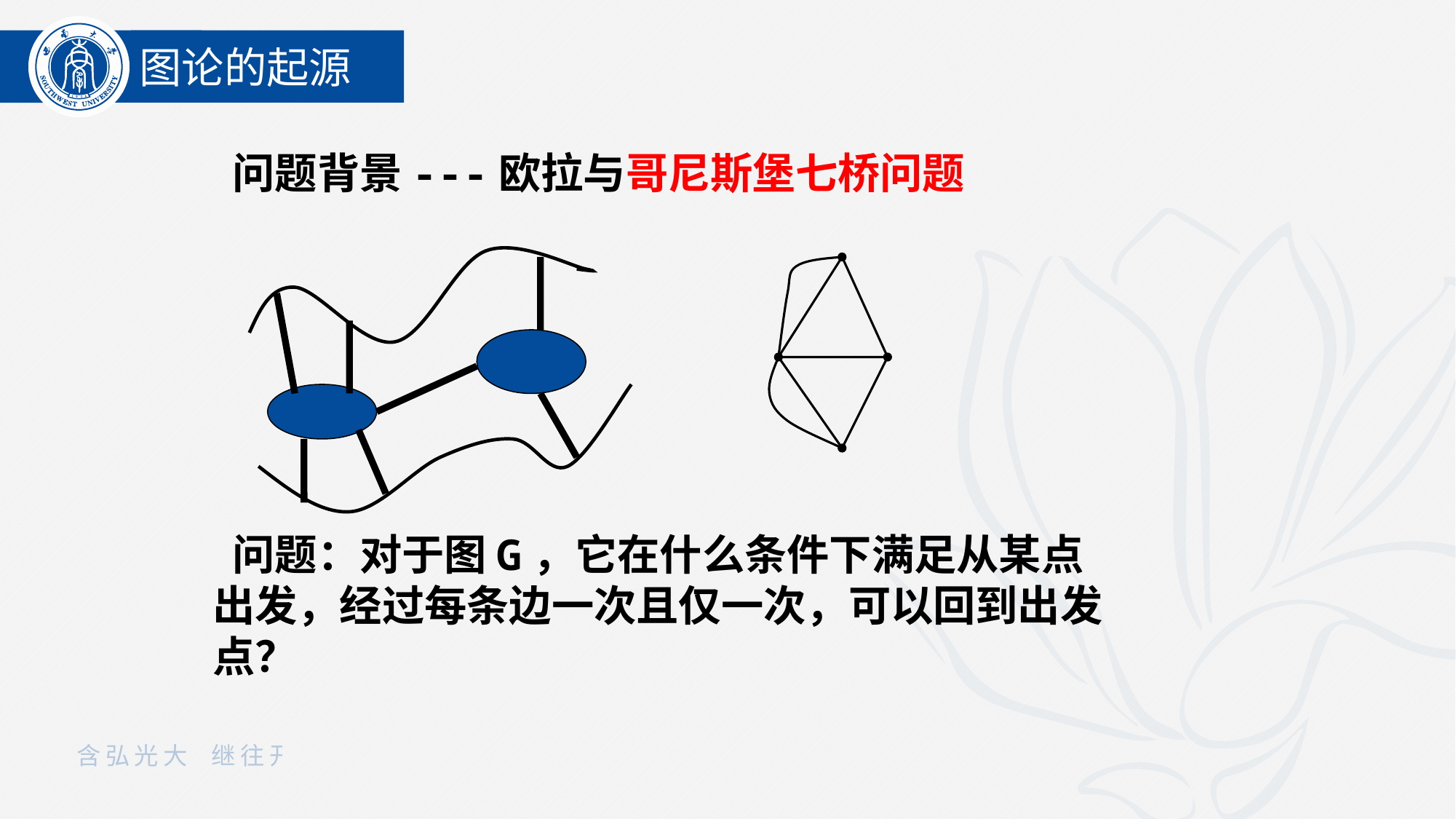

图论的起源
 问题背景---欧拉与哥尼斯堡七桥问题

 问题：对于图G，它在什么条件下满足从某点出发，经过每条边一次且仅一次，可以回到出发点？